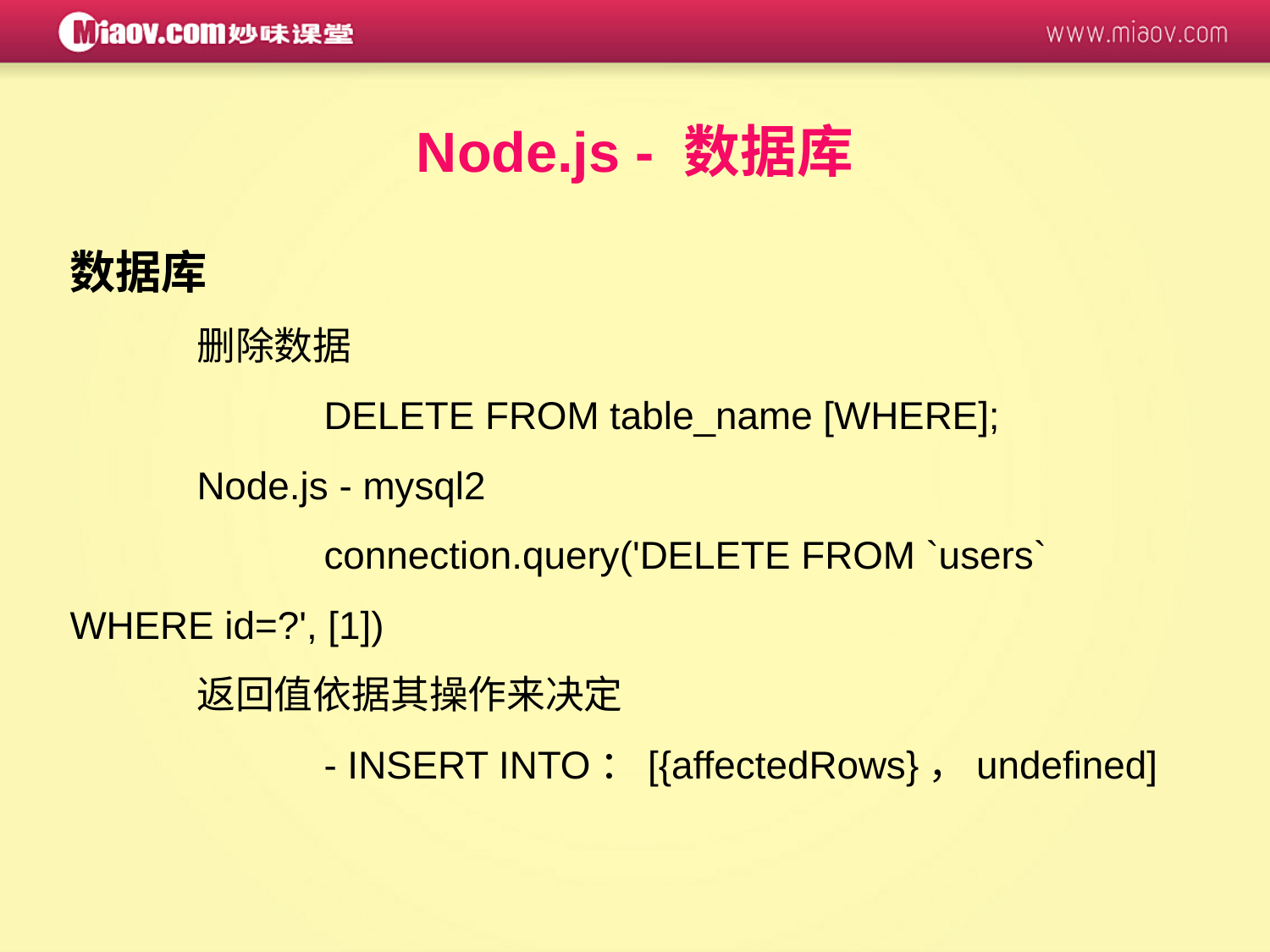

Node.js - 数据库
数据库
	删除数据
		DELETE FROM table_name [WHERE];
	Node.js - mysql2
		connection.query('DELETE FROM `users` WHERE id=?', [1])
	返回值依据其操作来决定
		- INSERT INTO：[{affectedRows}，undefined]